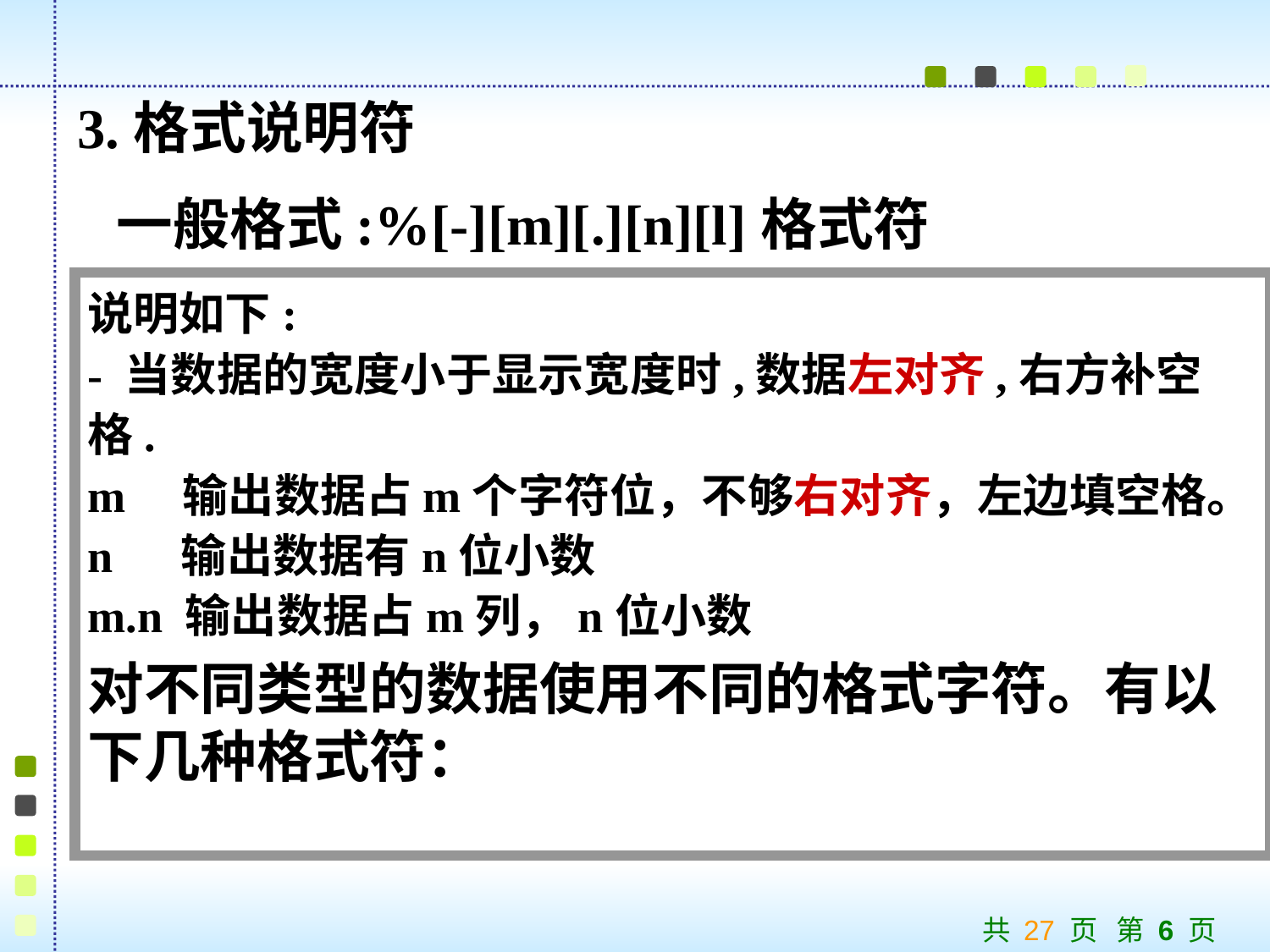

3.格式说明符
  一般格式:%[-][m][.][n][l]格式符
说明如下:
- 当数据的宽度小于显示宽度时,数据左对齐,右方补空格.
m    输出数据占m个字符位，不够右对齐，左边填空格。
n     输出数据有n位小数
m.n 输出数据占m列，n位小数
对不同类型的数据使用不同的格式字符。有以下几种格式符：

共 27 页   第 6 页